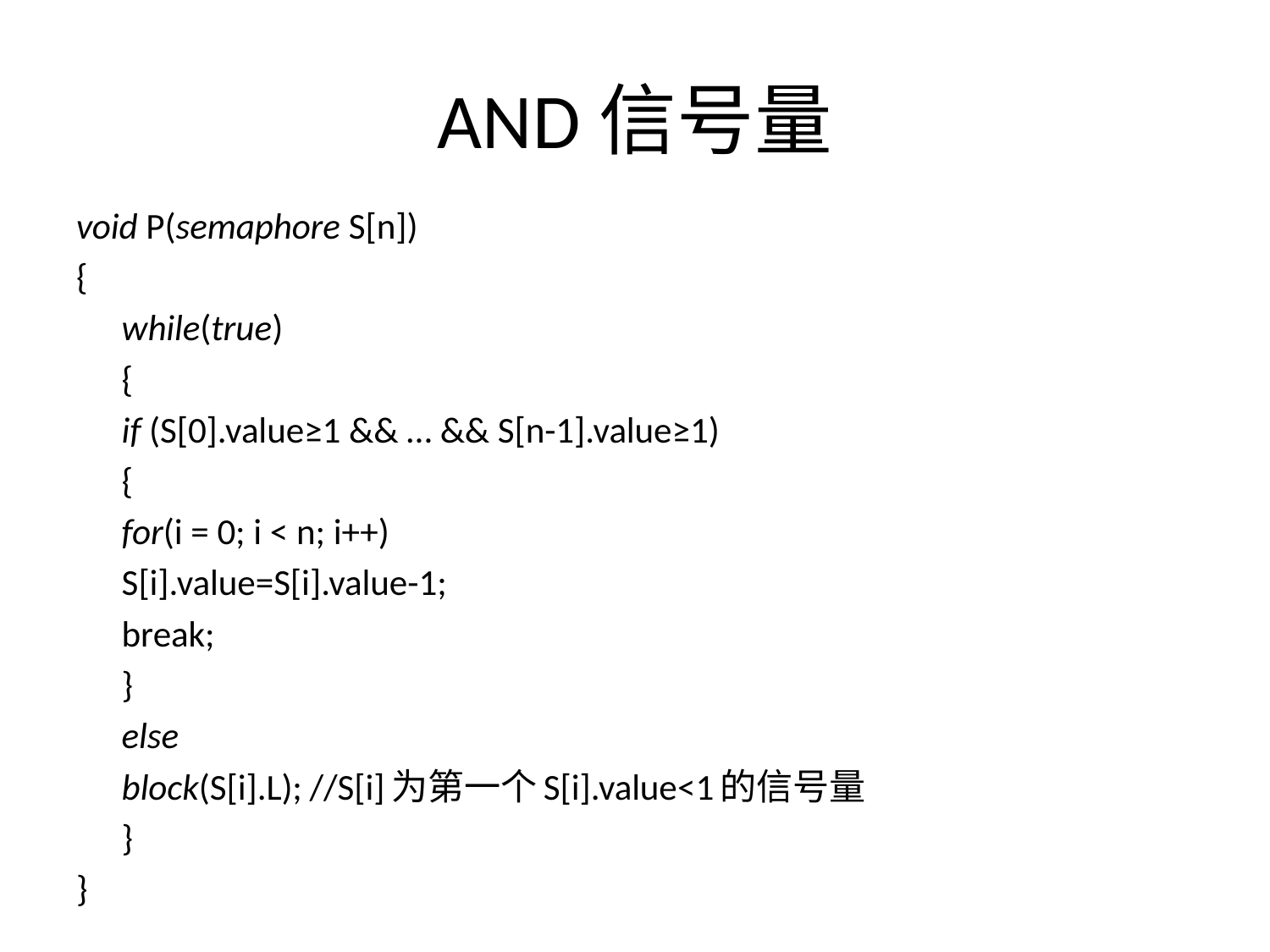

# AND信号量
void P(semaphore S[n])
{
	while(true)
	{
		if (S[0].value≥1 && … && S[n-1].value≥1)
		{
			for(i = 0; i < n; i++)
				S[i].value=S[i].value-1;
			break;
		}
		else
			block(S[i].L);	//S[i]为第一个S[i].value<1的信号量
	}
}